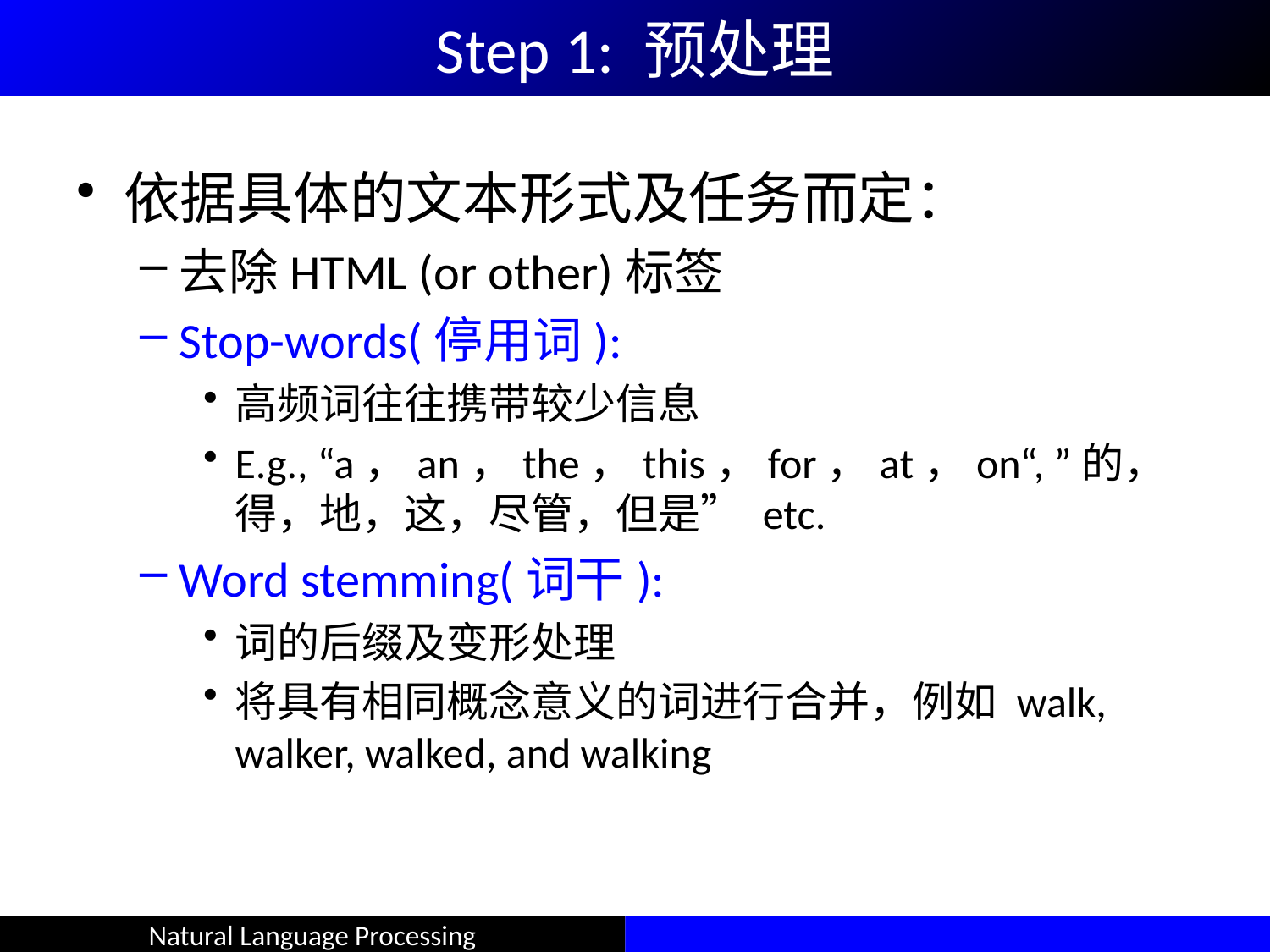

Step 1: 预处理
依据具体的文本形式及任务而定：
去除HTML (or other)标签
Stop-words(停用词):
高频词往往携带较少信息
E.g., “a，an，the，this，for，at，on“, ”的，得，地，这，尽管，但是” etc.
Word stemming(词干):
词的后缀及变形处理
将具有相同概念意义的词进行合并，例如 walk, walker, walked, and walking